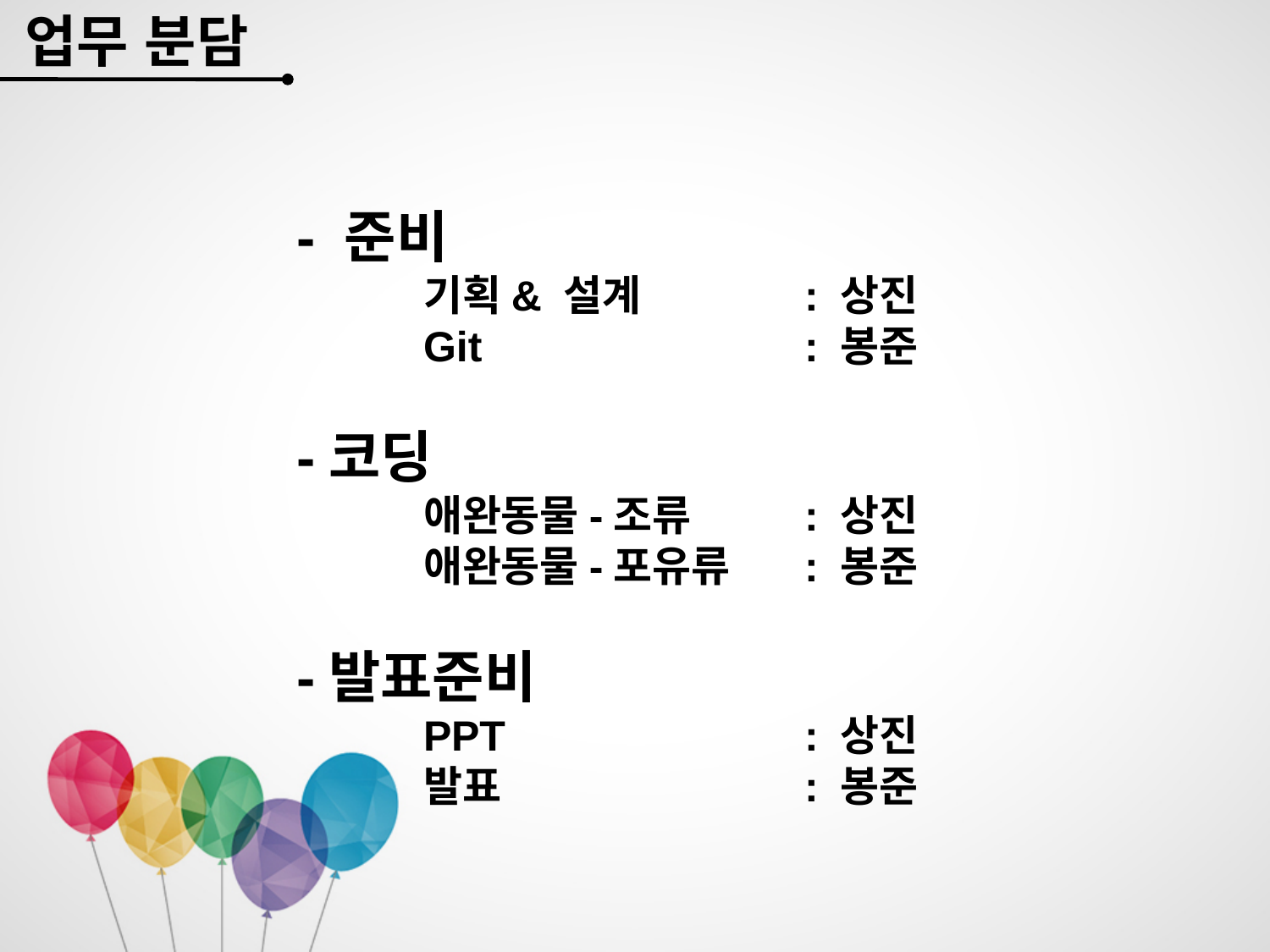

업무 분담
- 준비
	기획& 설계		: 상진
	Git           		: 봉준

-코딩
	애완동물-조류	: 상진
	애완동물-포유류	: 봉준

-발표준비
	PPT			: 상진
	발표			: 봉준